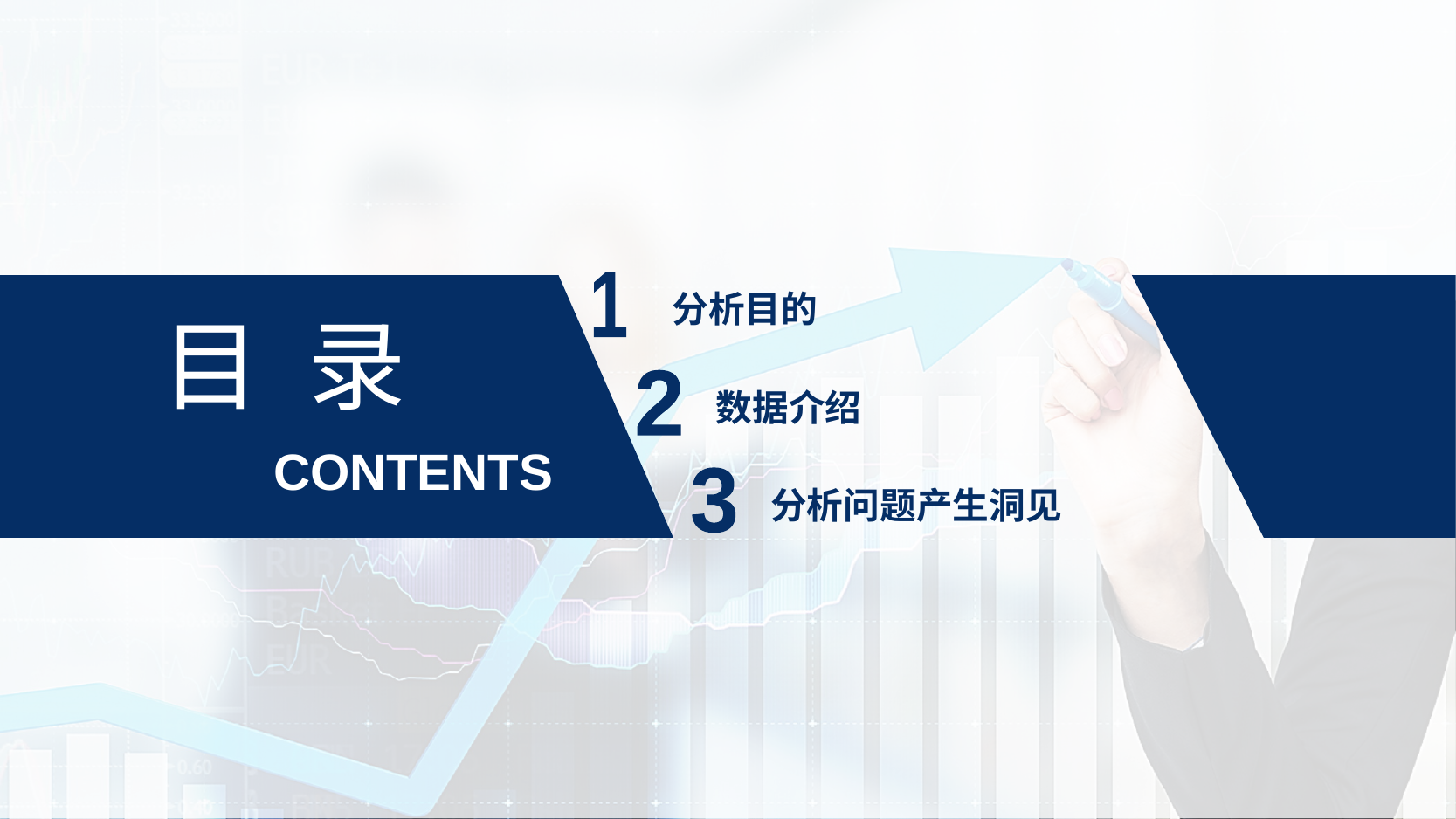

分析目的
1

目 录
数据介绍
2
   CONTENTS
分析问题产生洞见
3